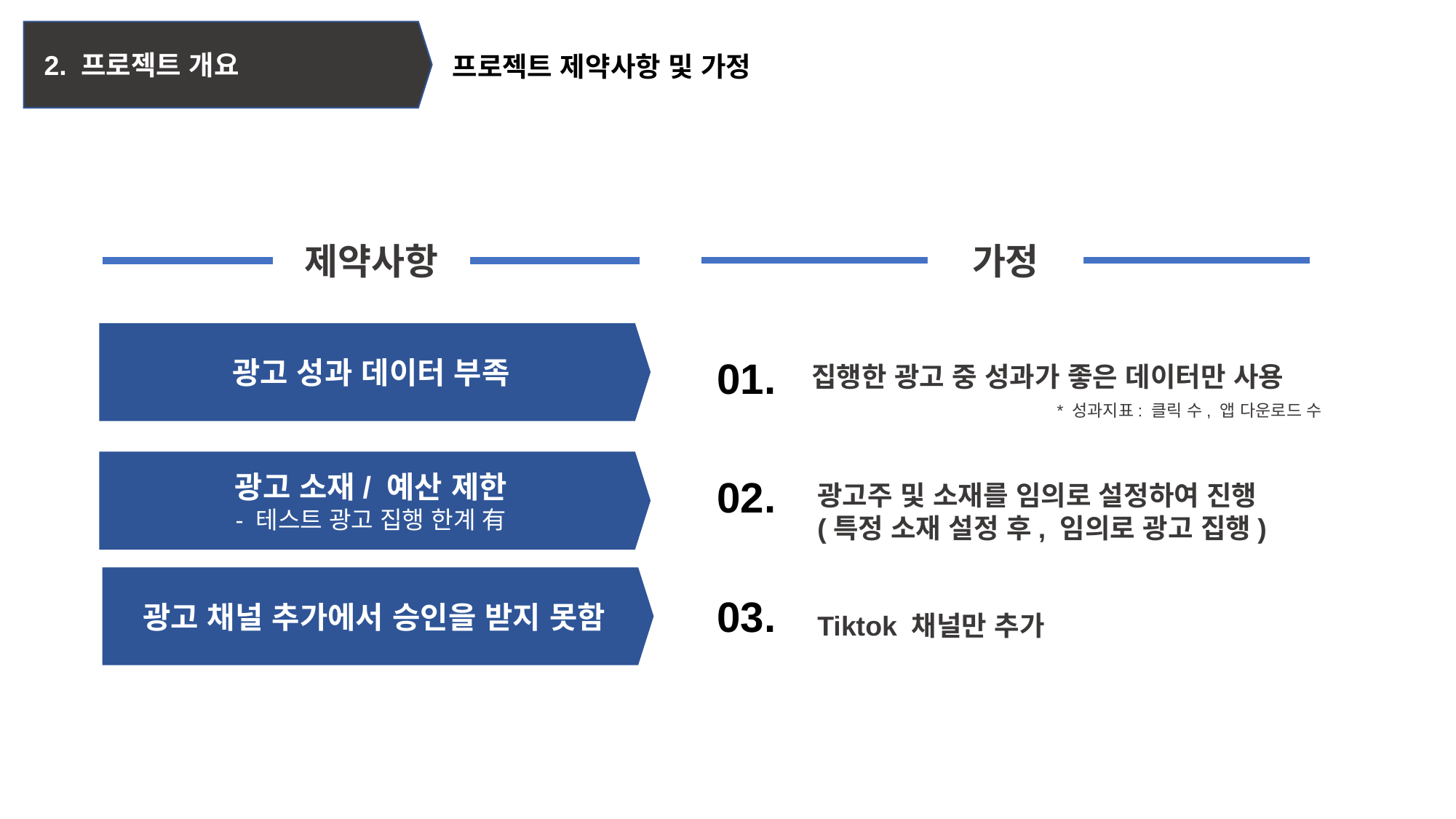

2. 프로젝트 개요
프로젝트 제약사항 및 가정
제약사항
가정
광고 성과 데이터 부족
01.

집행한 광고 중 성과가 좋은 데이터만 사용
02.
광고주 및 소재를 임의로 설정하여 진행
(특정 소재 설정 후, 임의로 광고 집행)
Tiktok 채널만 추가
03.
* 성과지표: 클릭 수, 앱 다운로드 수

광고 소재/ 예산 제한
- 테스트 광고 집행 한계 有
광고 채널 추가에서 승인을 받지 못함